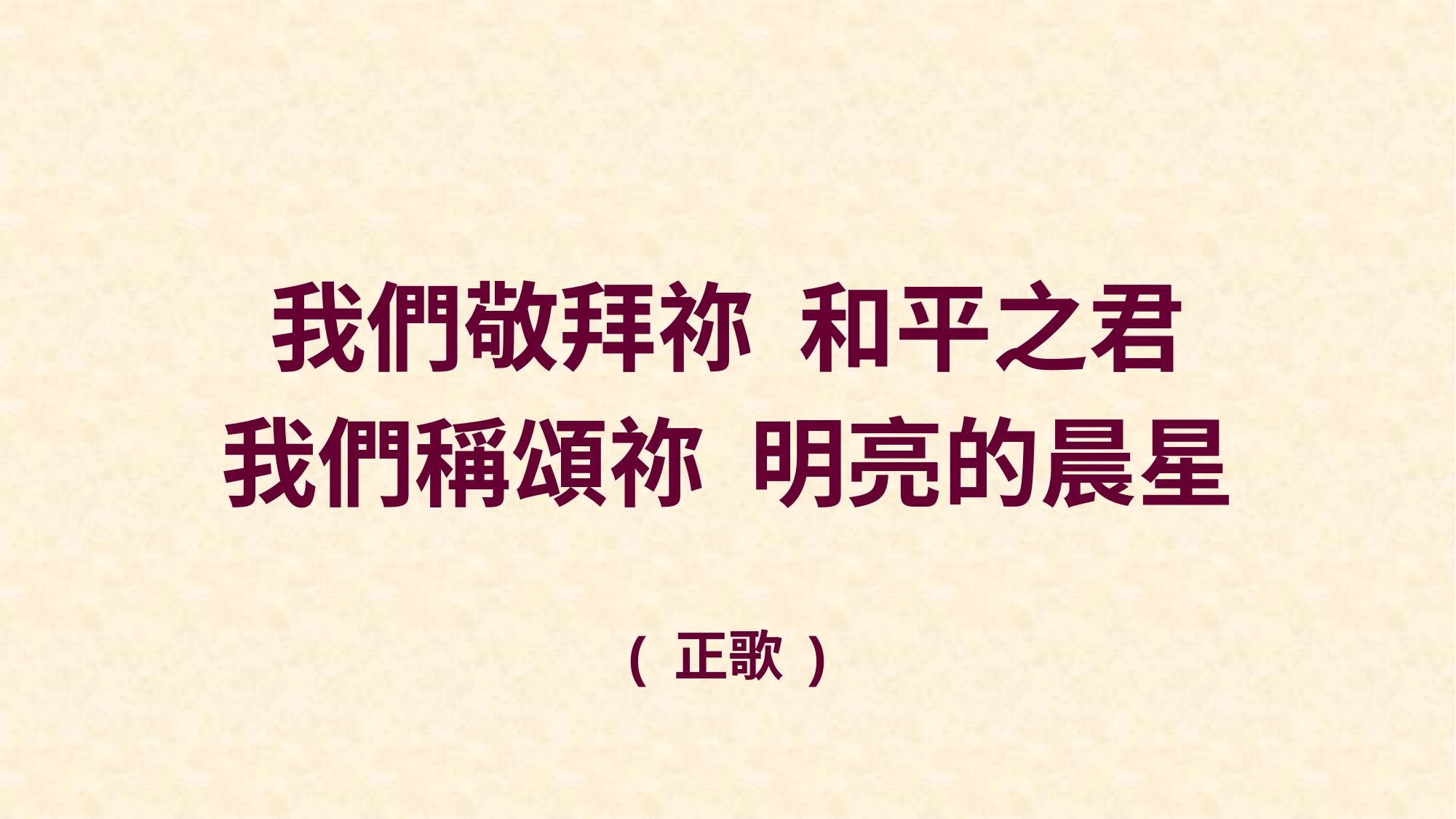

我們敬拜祢  和平之君
我們稱頌祢  明亮的晨星
( 正歌 )